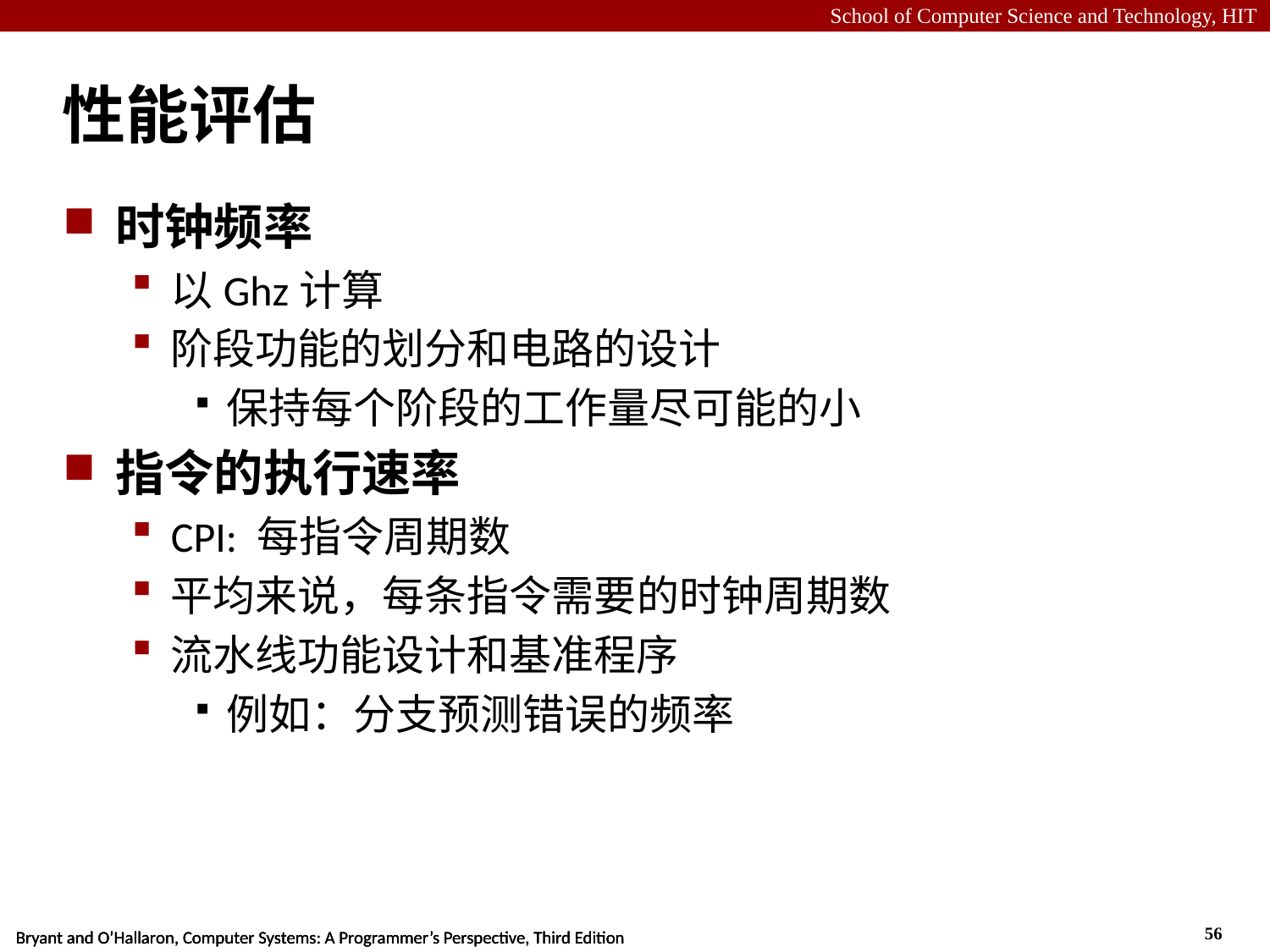

# 性能评估
时钟频率
以Ghz计算
阶段功能的划分和电路的设计
保持每个阶段的工作量尽可能的小
指令的执行速率
CPI: 每指令周期数
平均来说，每条指令需要的时钟周期数
流水线功能设计和基准程序
例如：分支预测错误的频率